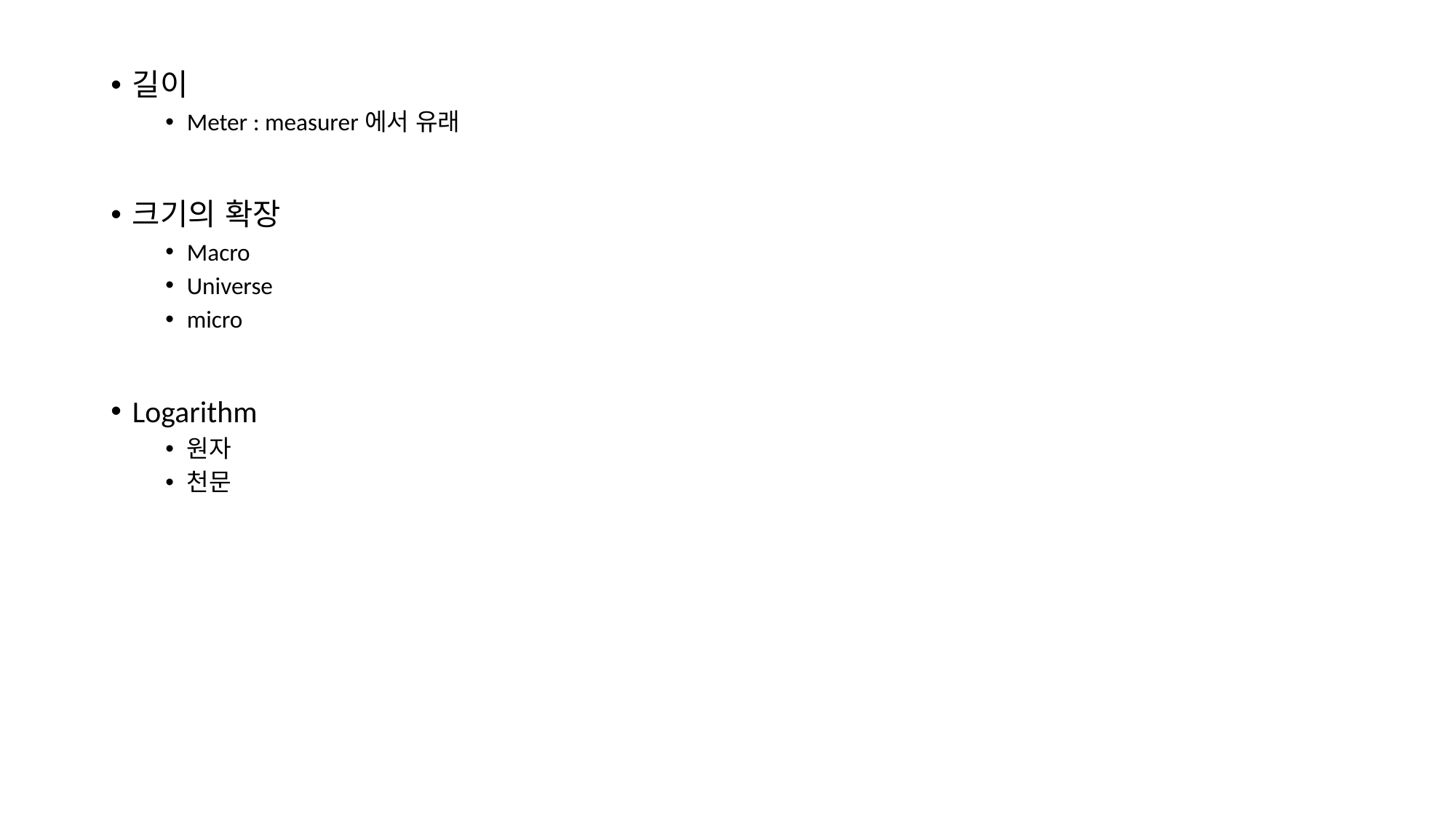

길이
Meter : measurer에서 유래

크기의 확장
Macro
Universe
micro

Logarithm
원자
천문